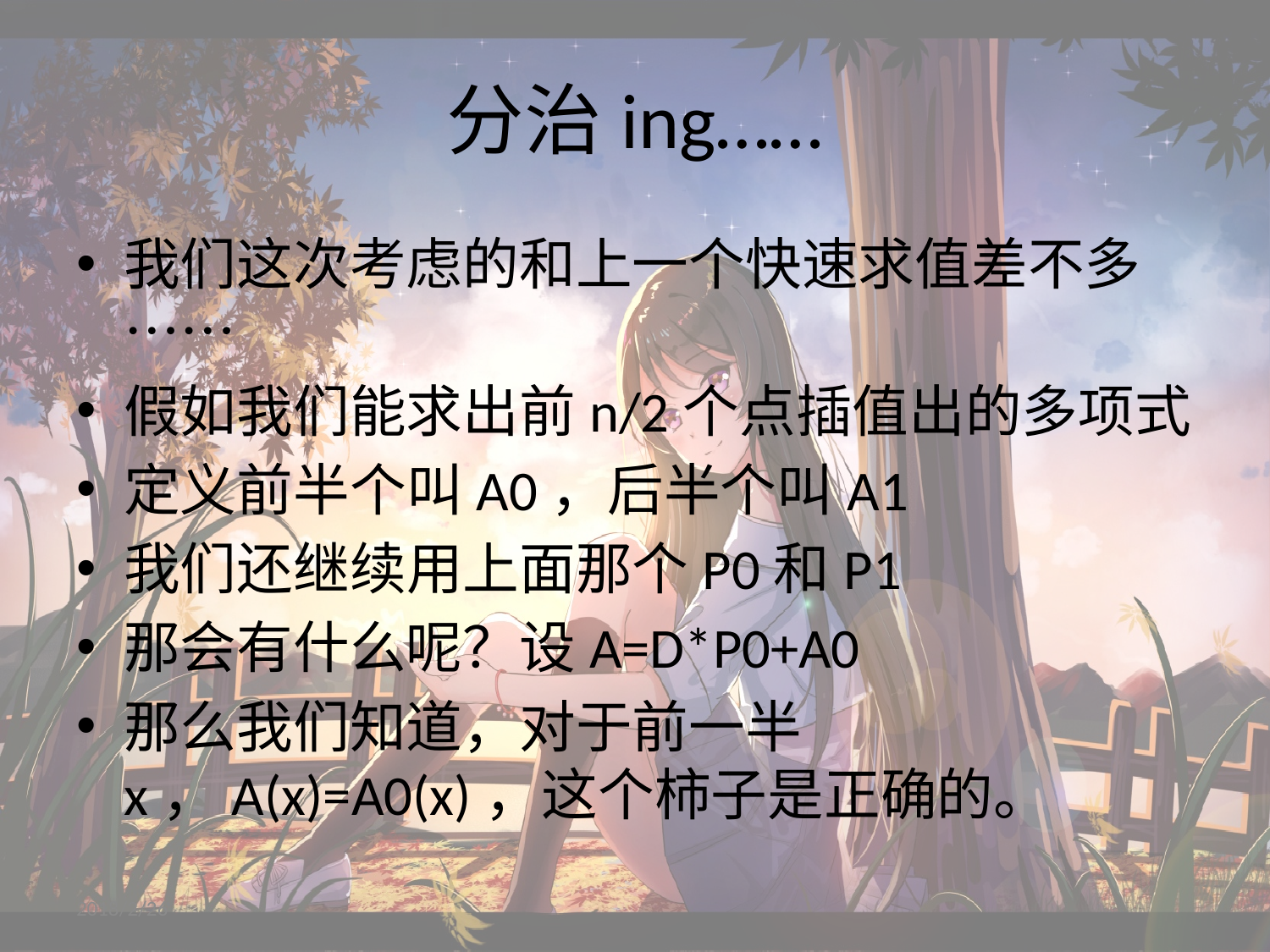

# 分治ing……
我们这次考虑的和上一个快速求值差不多……
假如我们能求出前n/2个点插值出的多项式
定义前半个叫A0，后半个叫A1
我们还继续用上面那个P0和P1
那会有什么呢？设A=D*P0+A0
那么我们知道，对于前一半x，A(x)=A0(x)，这个柿子是正确的。
2018/2/26